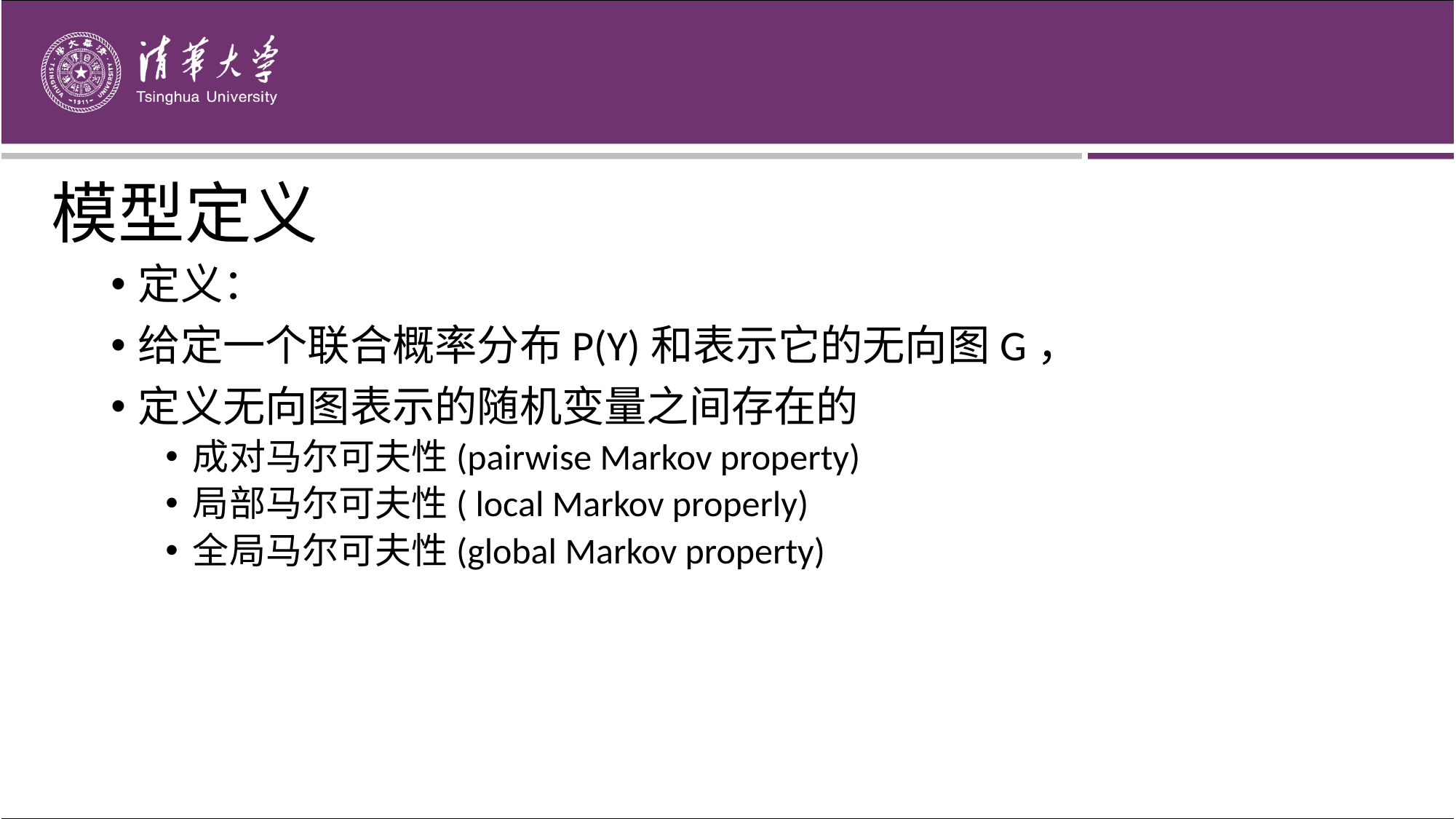

# 模型定义
定义：
给定一个联合概率分布P(Y)和表示它的无向图G，
定义无向图表示的随机变量之间存在的
成对马尔可夫性(pairwise Markov property)
局部马尔可夫性( local Markov properly)
全局马尔可夫性(global Markov property)